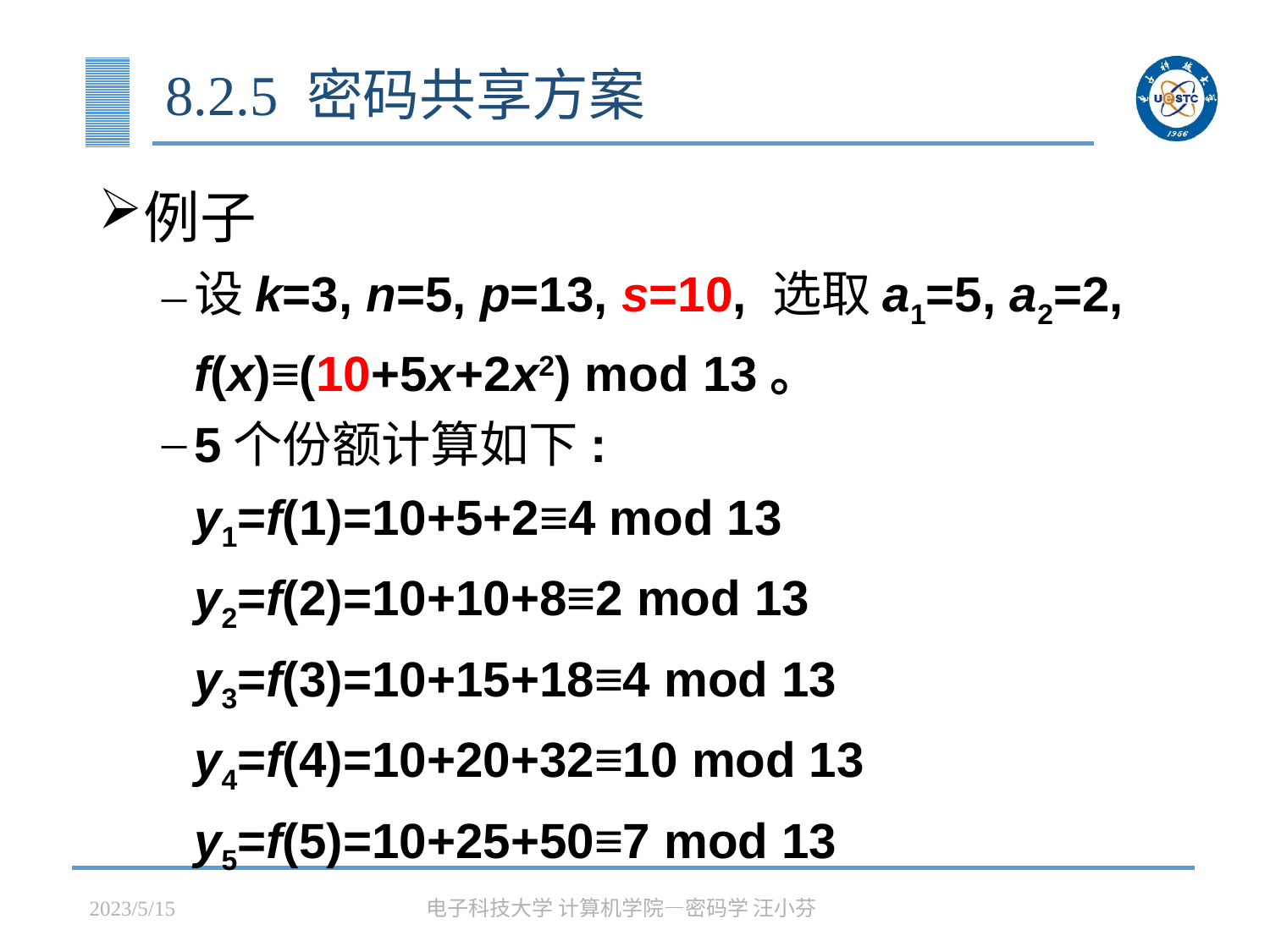

# 8.2.5 密码共享方案
例子
设k=3, n=5, p=13, s=10, 选取a1=5, a2=2, f(x)≡(10+5x+2x2) mod 13。
5个份额计算如下:
y1=f(1)=10+5+2≡4 mod 13
y2=f(2)=10+10+8≡2 mod 13
y3=f(3)=10+15+18≡4 mod 13
y4=f(4)=10+20+32≡10 mod 13
y5=f(5)=10+25+50≡7 mod 13

2023/5/15
电子科技大学 计算机学院—密码学 汪小芬